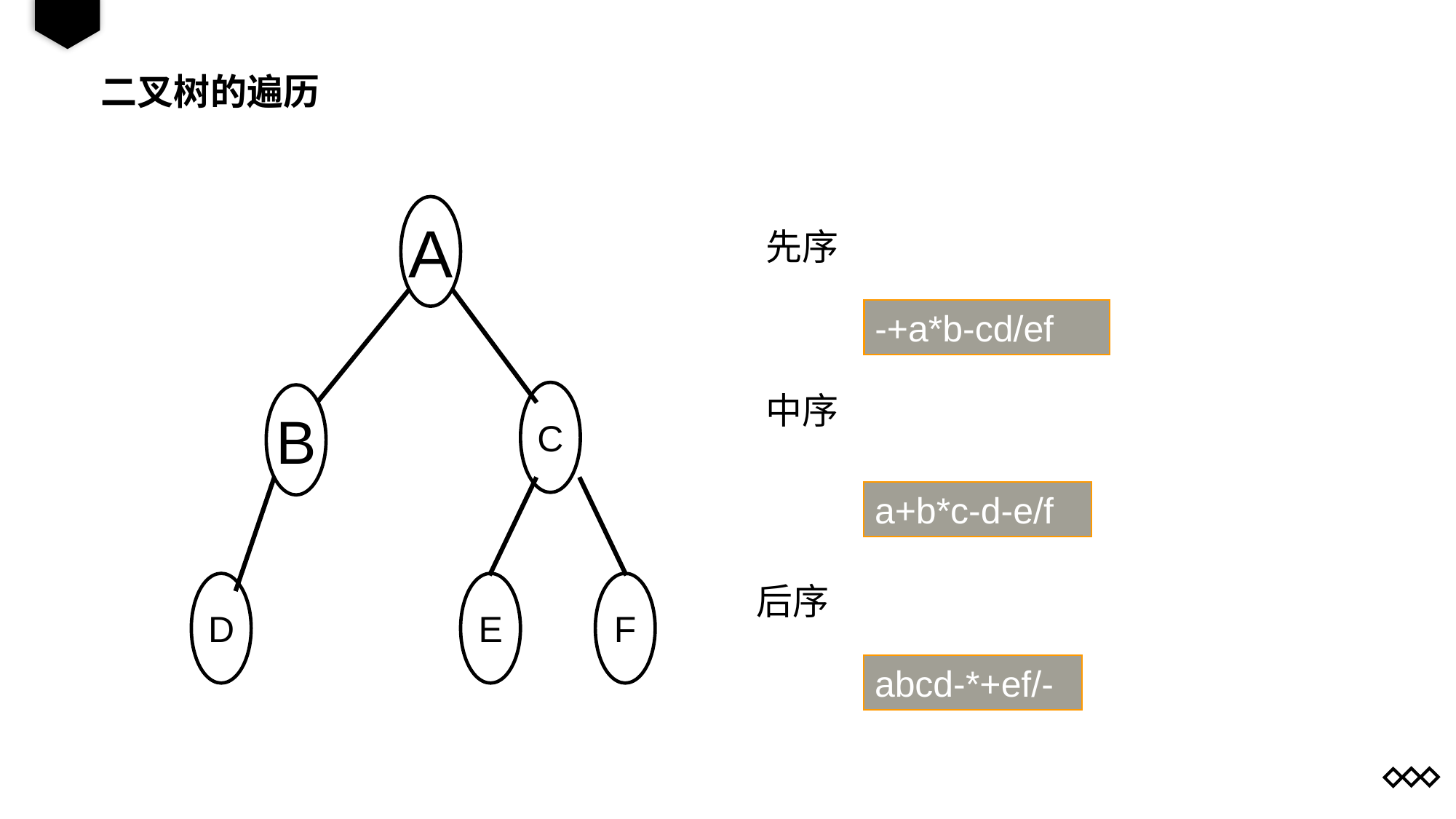

二叉树的遍历
A
先序

-+a*b-cd/ef
中序
C
B

a+b*c-d-e/f
后序
D
E
F
abcd-*+ef/-